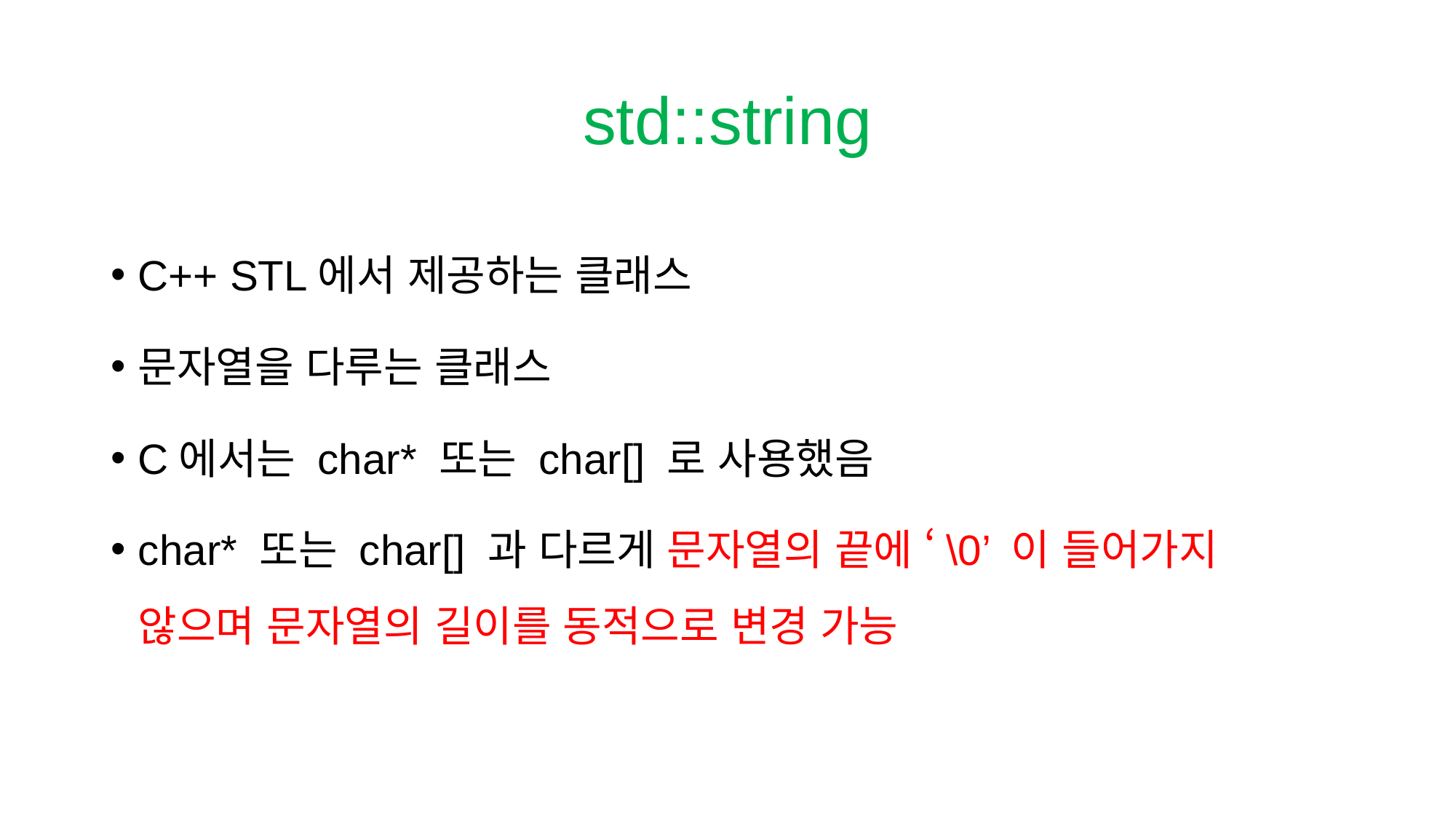

# std::string
C++ STL에서 제공하는 클래스
문자열을 다루는 클래스
C에서는 char* 또는 char[] 로 사용했음
char* 또는 char[] 과 다르게 문자열의 끝에 ‘\0’ 이 들어가지 않으며 문자열의 길이를 동적으로 변경 가능